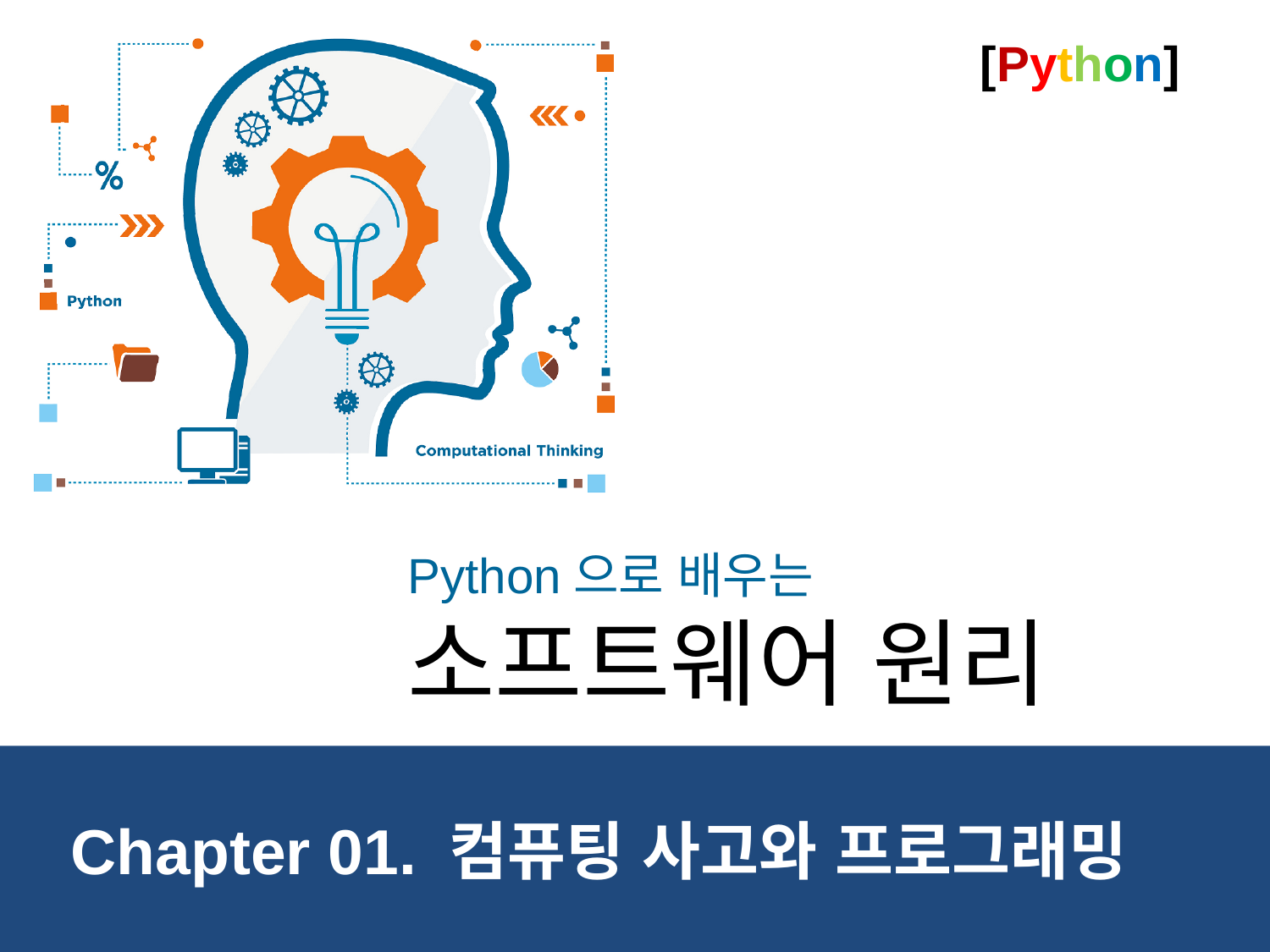

[Python]

Python으로 배우는
소프트웨어 원리
Chapter 01. 컴퓨팅 사고와 프로그래밍